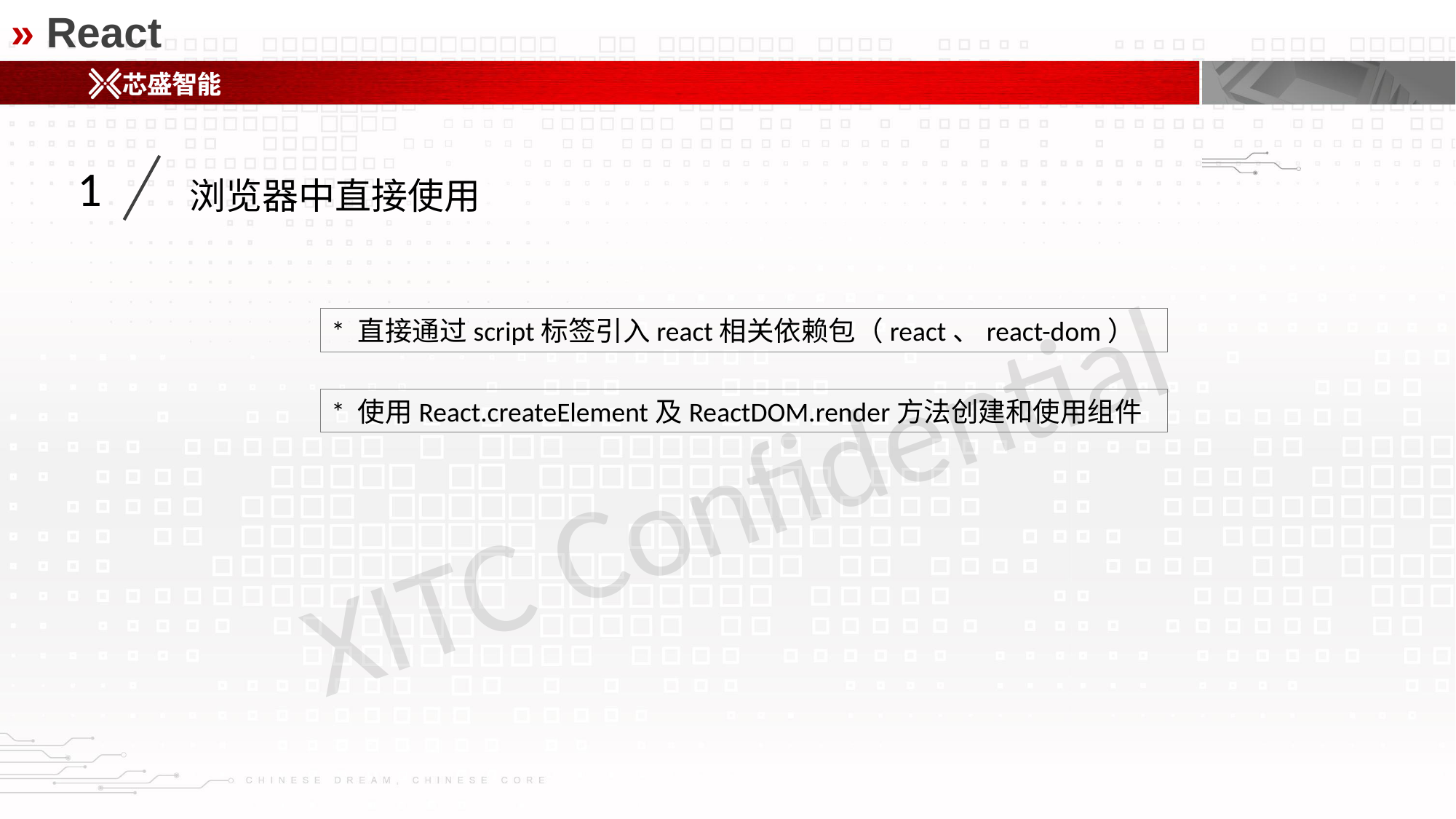

» React
1
浏览器中直接使用
* 直接通过script标签引入react相关依赖包（react、react-dom）
* 使用React.createElement及ReactDOM.render方法创建和使用组件